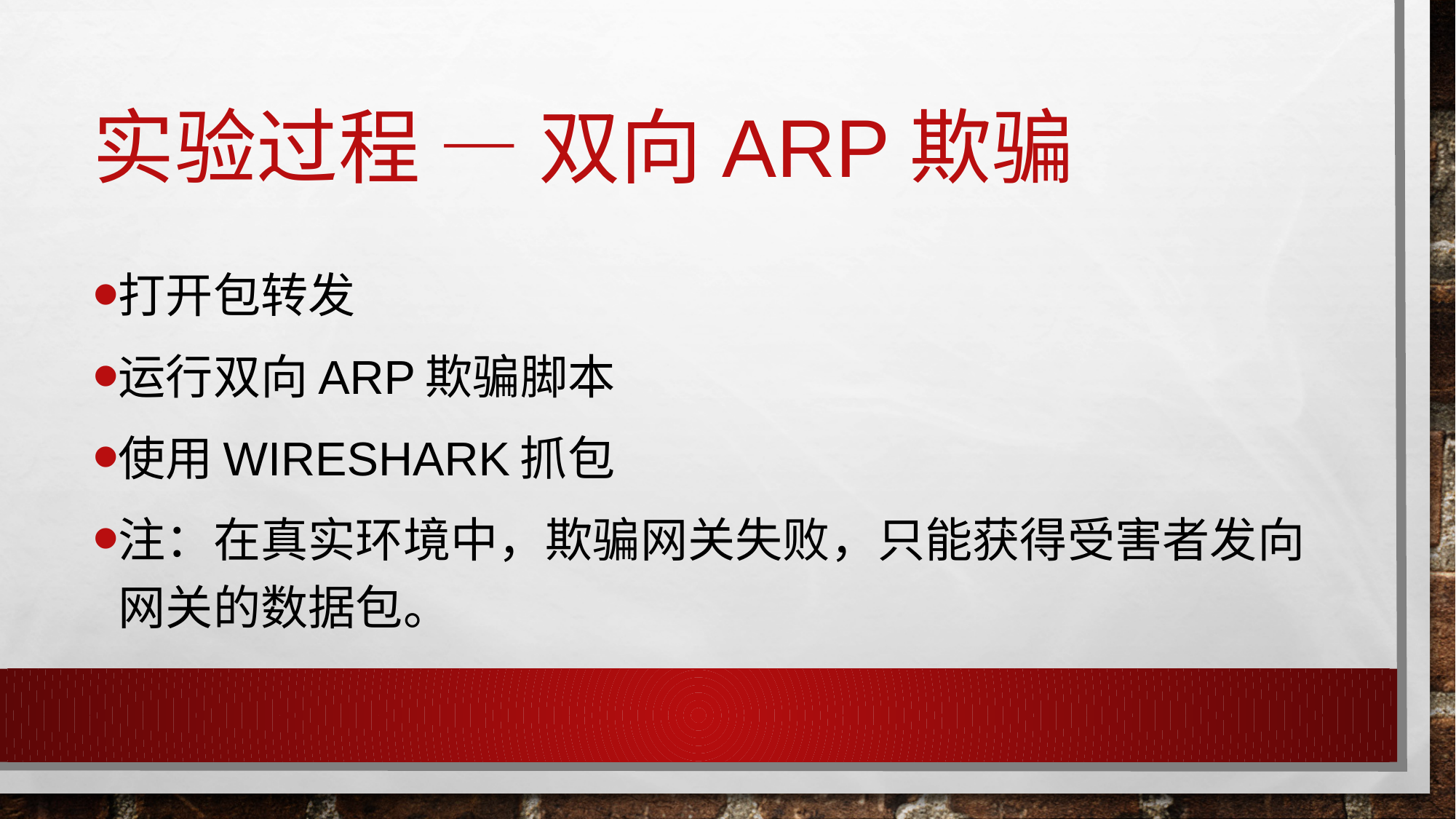

# 实验过程 — 双向ARP欺骗
打开包转发
运行双向ARP欺骗脚本
使用wireshark抓包
注：在真实环境中，欺骗网关失败，只能获得受害者发向网关的数据包。